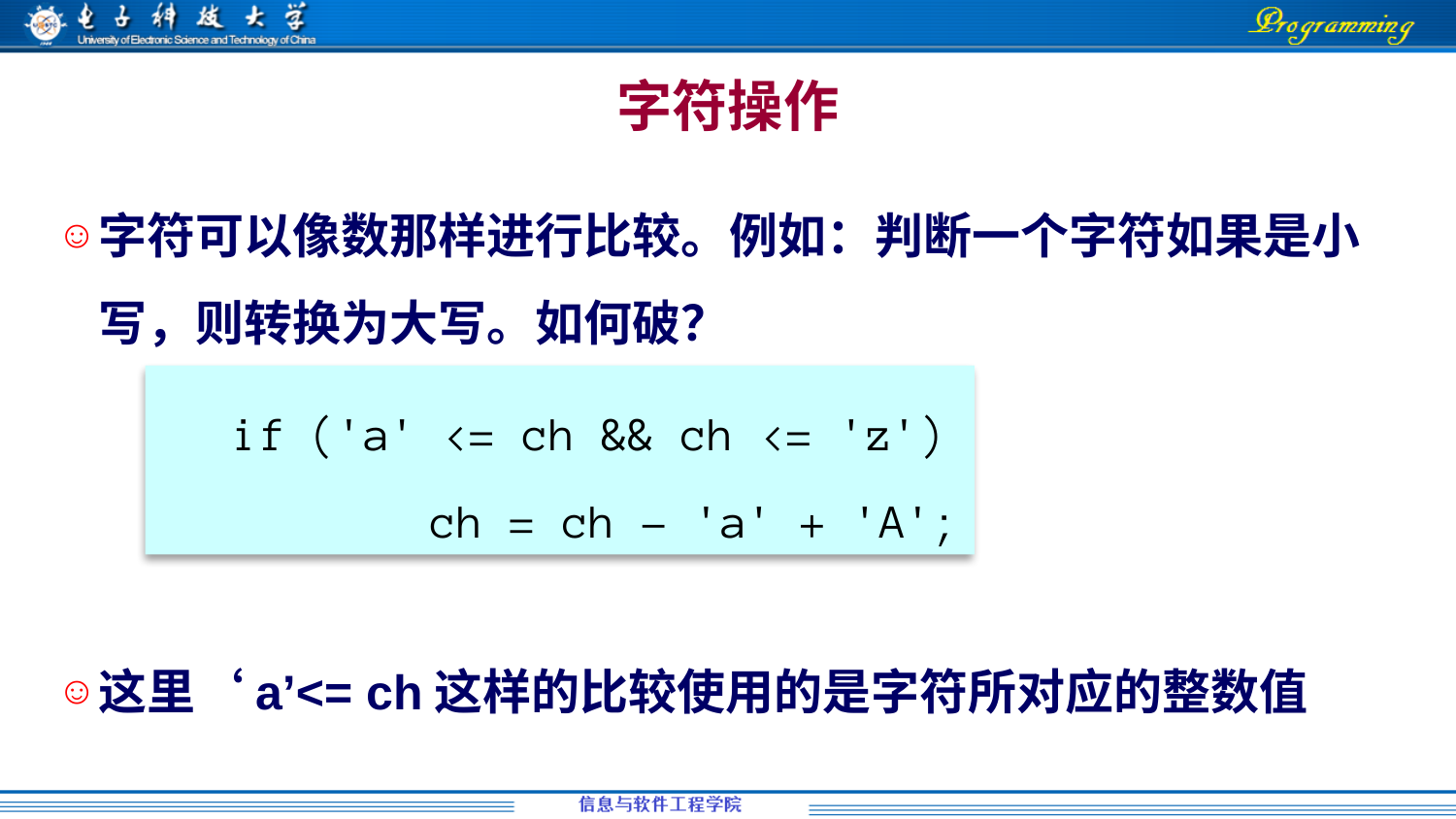

# 字符操作
字符可以像数那样进行比较。例如：判断一个字符如果是小写，则转换为大写。如何破？

这里‘a’<= ch这样的比较使用的是字符所对应的整数值

if ('a' <= ch && ch <= 'z')
	  ch = ch - 'a' + 'A';